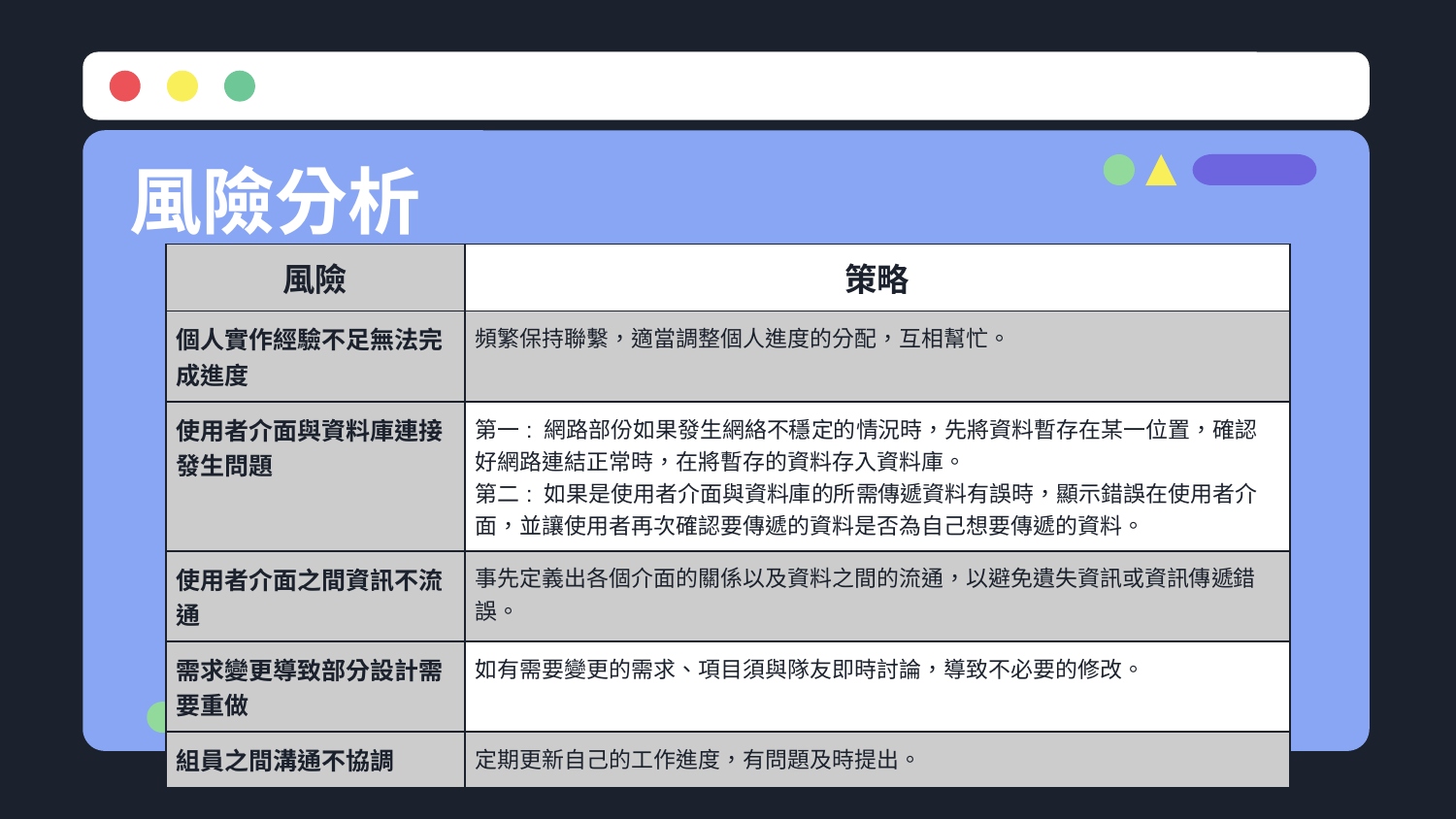

# 風險分析
| 風險 | 策略 |
| --- | --- |
| 個人實作經驗不足無法完成進度 | 頻繁保持聯繫，適當調整個人進度的分配，互相幫忙。 |
| 使用者介面與資料庫連接發生問題 | 第一: 網路部份如果發生網絡不穩定的情況時，先將資料暫存在某一位置，確認好網路連結正常時，在將暫存的資料存入資料庫。 第二: 如果是使用者介面與資料庫的所需傳遞資料有誤時，顯示錯誤在使用者介面，並讓使用者再次確認要傳遞的資料是否為自己想要傳遞的資料。 |
| 使用者介面之間資訊不流通 | 事先定義出各個介面的關係以及資料之間的流通，以避免遺失資訊或資訊傳遞錯誤。 |
| 需求變更導致部分設計需要重做 | 如有需要變更的需求、項目須與隊友即時討論，導致不必要的修改。 |
| 組員之間溝通不協調 | 定期更新自己的工作進度，有問題及時提出。 |